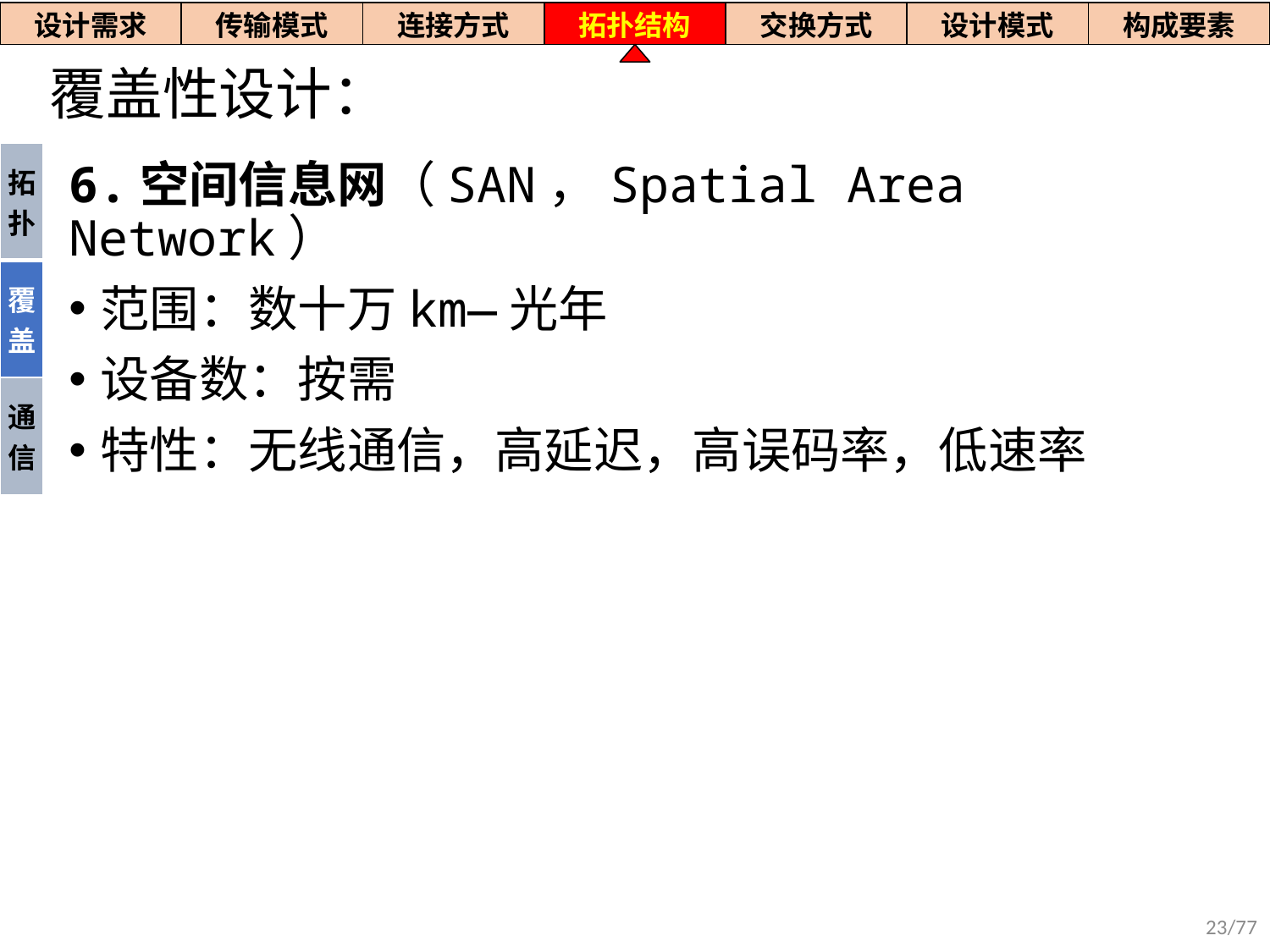

| 设计需求 | 传输模式 | 连接方式 | 拓扑结构 | 交换方式 | 设计模式 | 构成要素 |
| --- | --- | --- | --- | --- | --- | --- |

# 覆盖性设计：
| 拓扑 |
| --- |
| 覆盖 |
| 通信 |
6.空间信息网（SAN，Spatial Area Network）
范围：数十万km—光年
设备数：按需
特性：无线通信，高延迟，高误码率，低速率

23/77